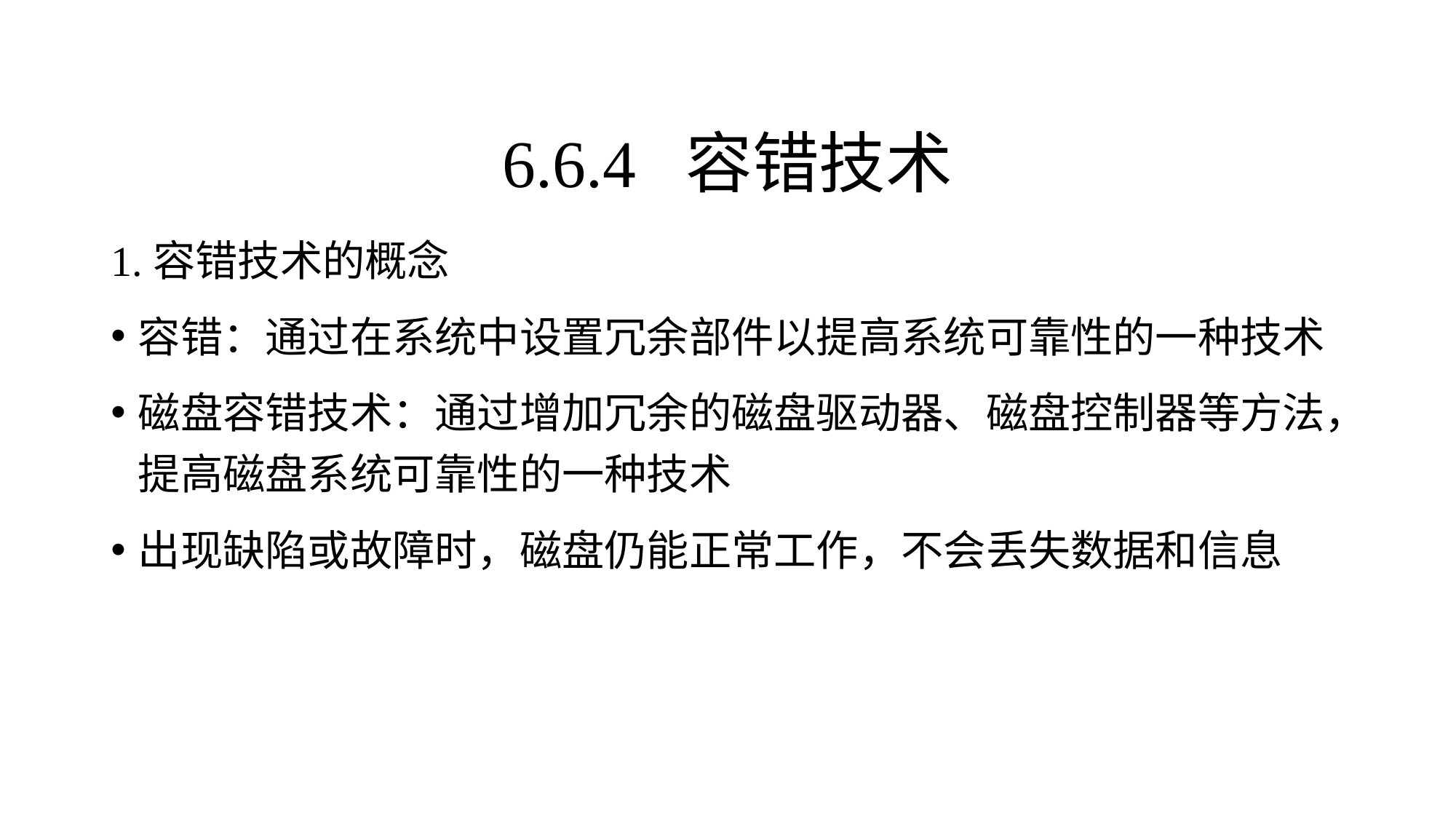

1.容错技术的概念
容错：通过在系统中设置冗余部件以提高系统可靠性的一种技术
磁盘容错技术：通过增加冗余的磁盘驱动器、磁盘控制器等方法，提高磁盘系统可靠性的一种技术
出现缺陷或故障时，磁盘仍能正常工作，不会丢失数据和信息
6.6.4  容错技术
17